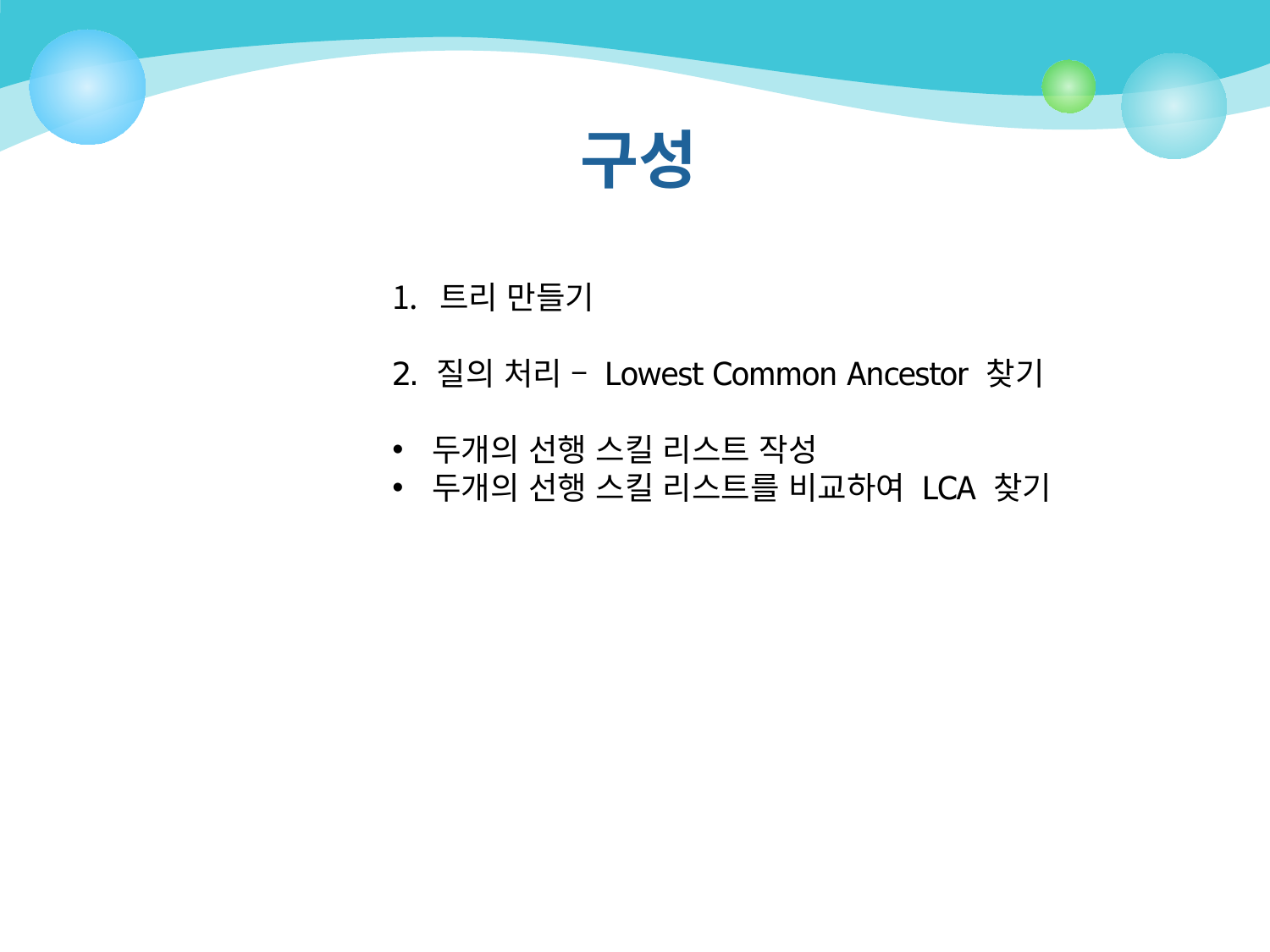

# 구성
트리 만들기

2. 질의 처리 – Lowest Common Ancestor 찾기

두개의 선행 스킬 리스트 작성
두개의 선행 스킬 리스트를 비교하여 LCA 찾기